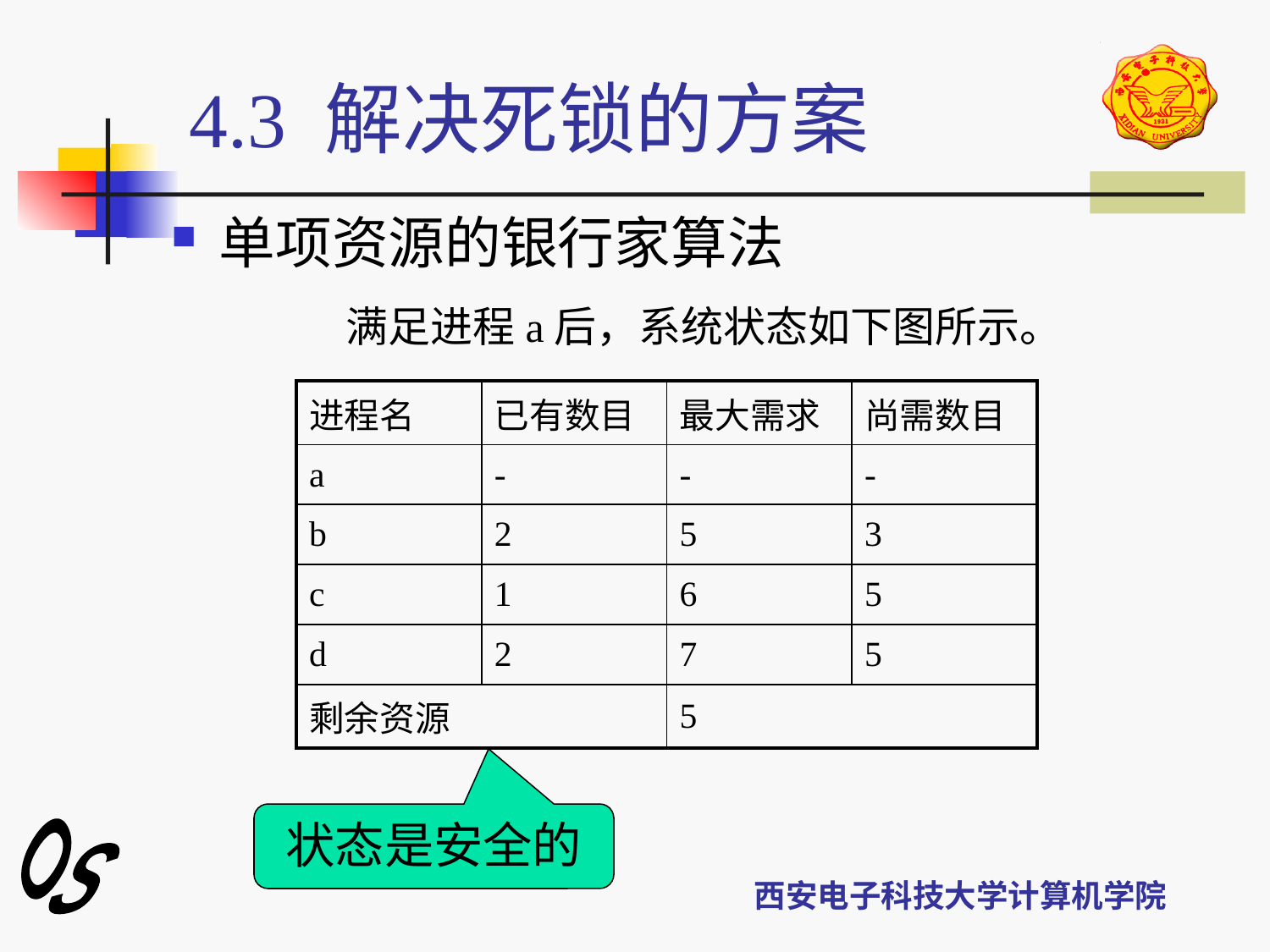

# 4.3 解决死锁的方案
单项资源的银行家算法
		满足进程a后，系统状态如下图所示。
| 进程名 | 已有数目 | 最大需求 | 尚需数目 |
| --- | --- | --- | --- |
| a | - | - | - |
| b | 2 | 5 | 3 |
| c | 1 | 6 | 5 |
| d | 2 | 7 | 5 |
| 剩余资源 |  | 5 |  |
状态是安全的
21